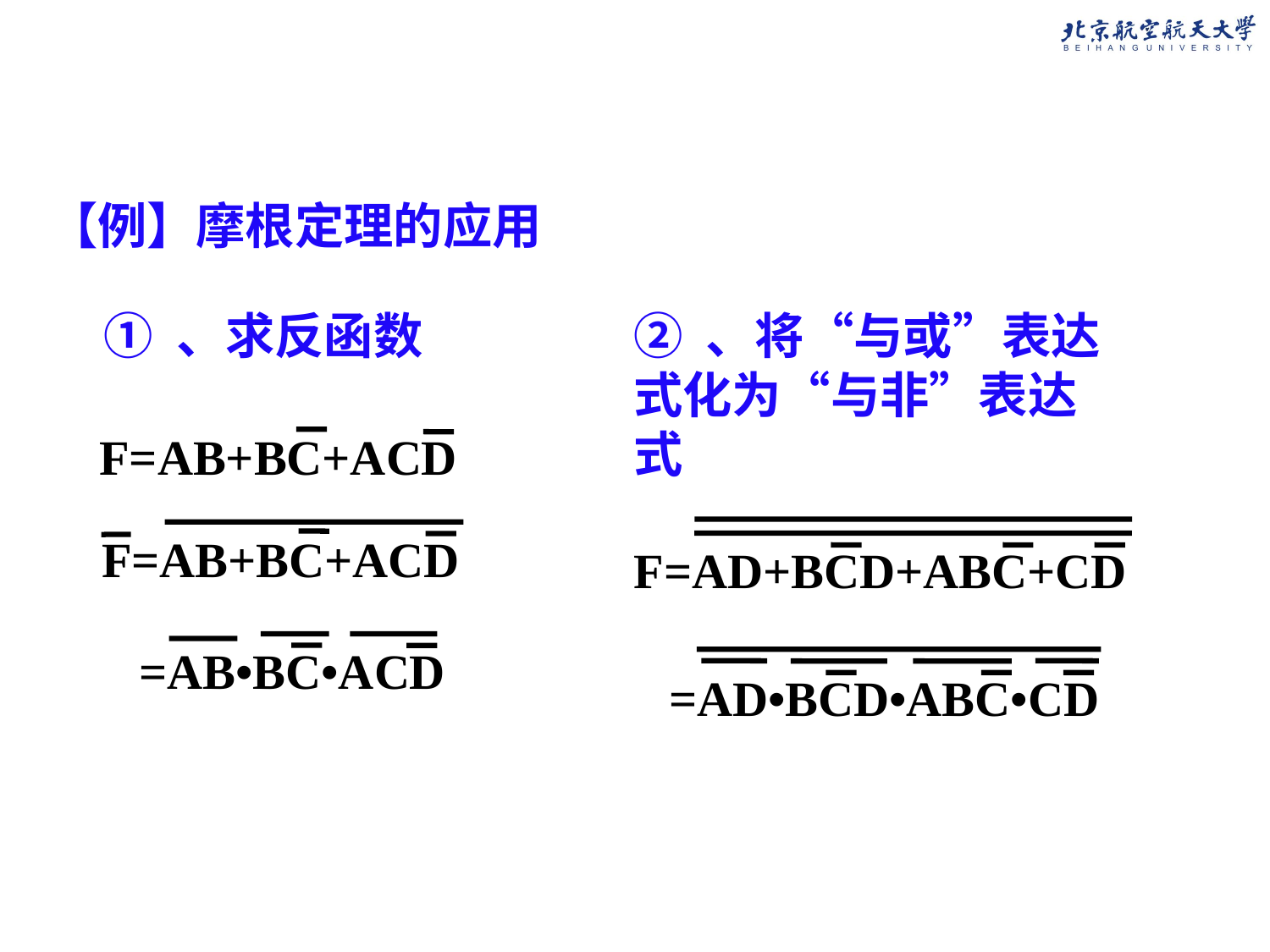

【例】摩根定理的应用

① 、求反函数
② 、将“与或”表达式化为“与非”表达式

F=AB+BC+ACD

F=AB+BC+ACD

F=AD+BCD+ABC+CD

=AB•BC•ACD

=AD•BCD•ABC•CD